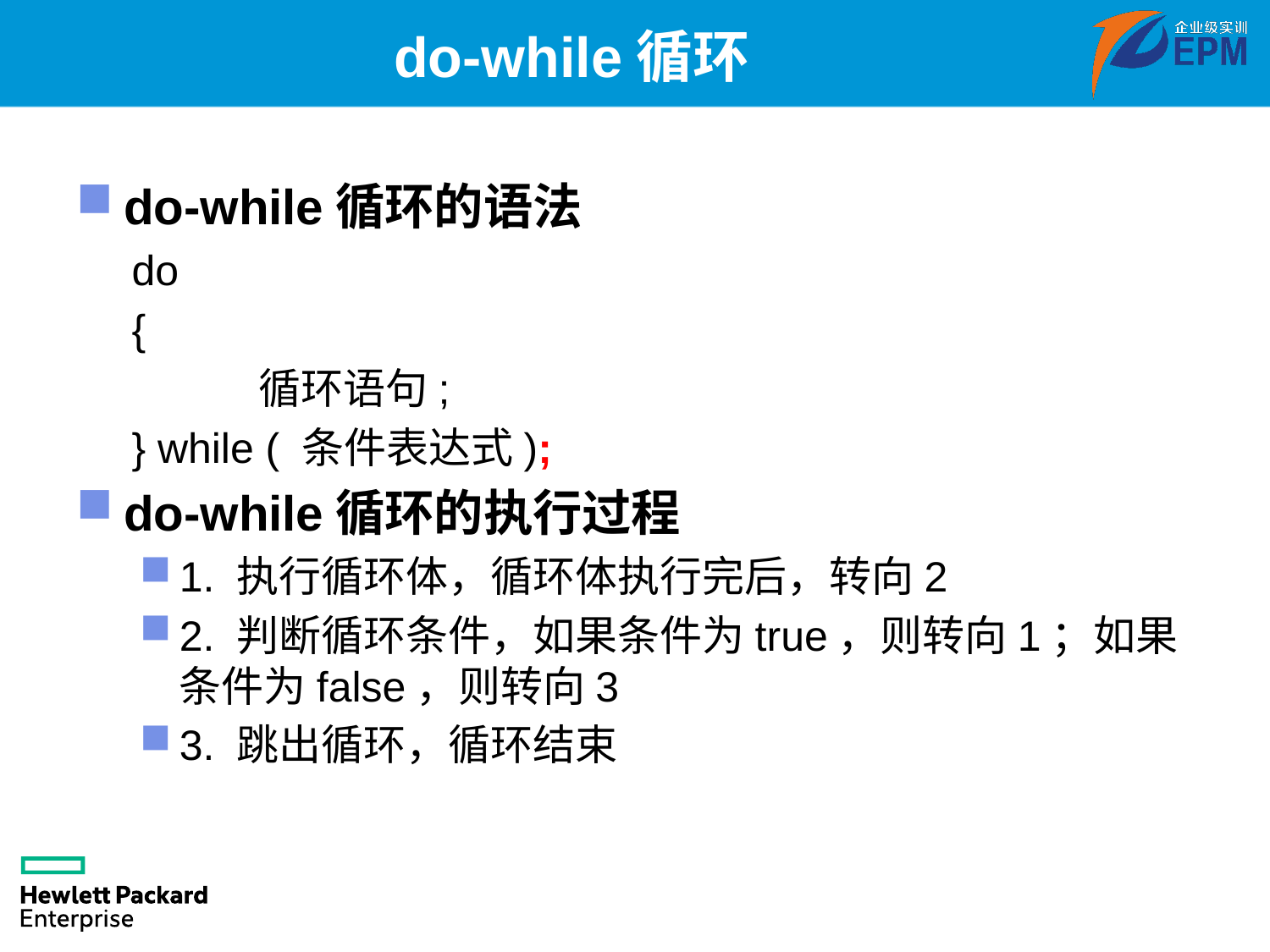

# do-while循环
do-while循环的语法
do
{
	循环语句;
} while ( 条件表达式);
do-while循环的执行过程
1. 执行循环体，循环体执行完后，转向2
2. 判断循环条件，如果条件为true，则转向1；如果条件为false，则转向3
3. 跳出循环，循环结束